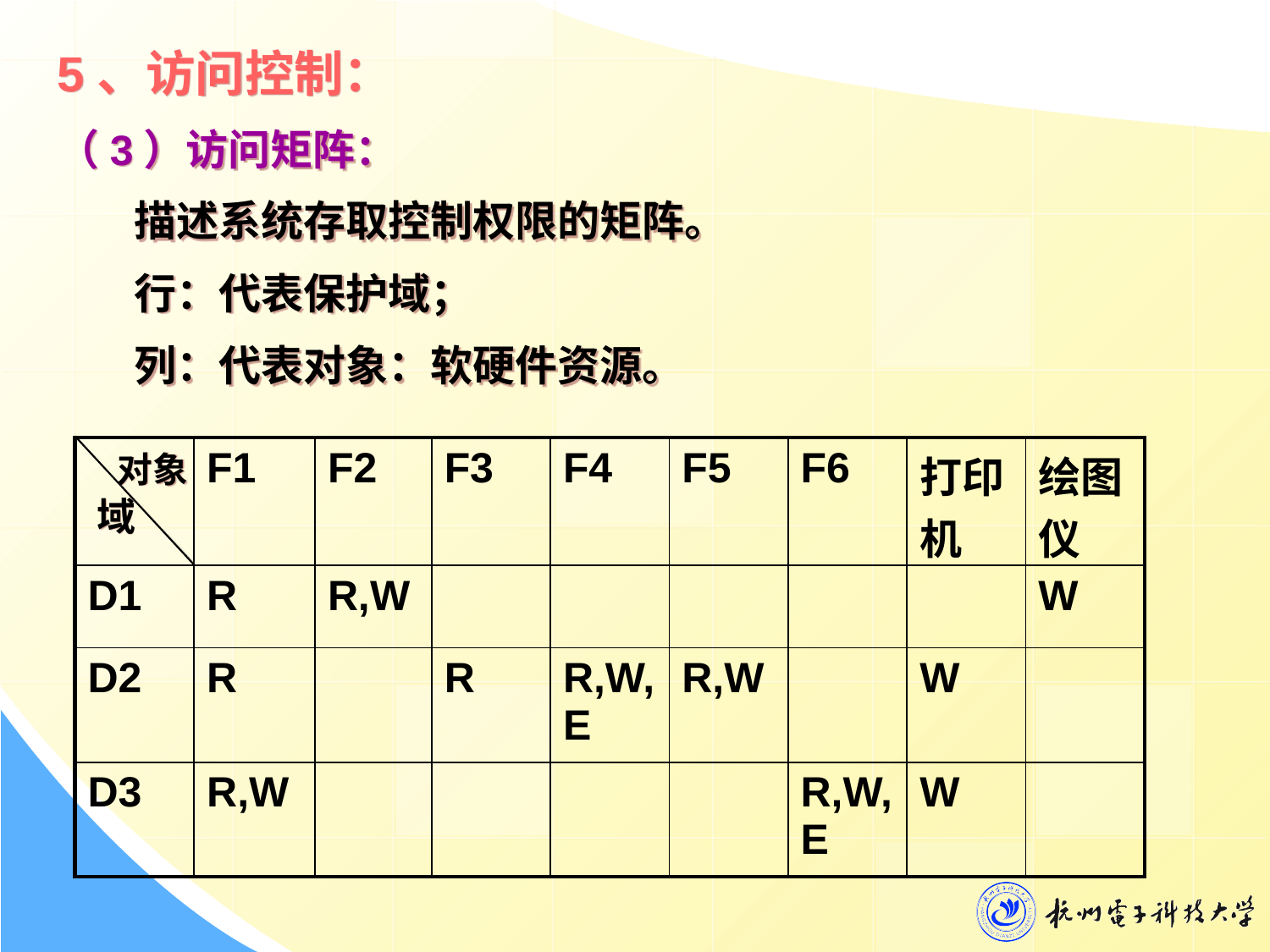

5、访问控制：
（3）访问矩阵：
       描述系统存取控制权限的矩阵。
       行：代表保护域；
       列：代表对象：软硬件资源。

|  | F1 | F2 | F3 | F4 | F5 | F6 | 打印机 | 绘图仪 |
| --- | --- | --- | --- | --- | --- | --- | --- | --- |
| D1 | R | R,W |  |  |  |  |  | W |
| D2 | R |  | R | R,W,E | R,W |  | W |  |
| D3 | R,W |  |  |  |  | R,W,E | W |  |
对象
域